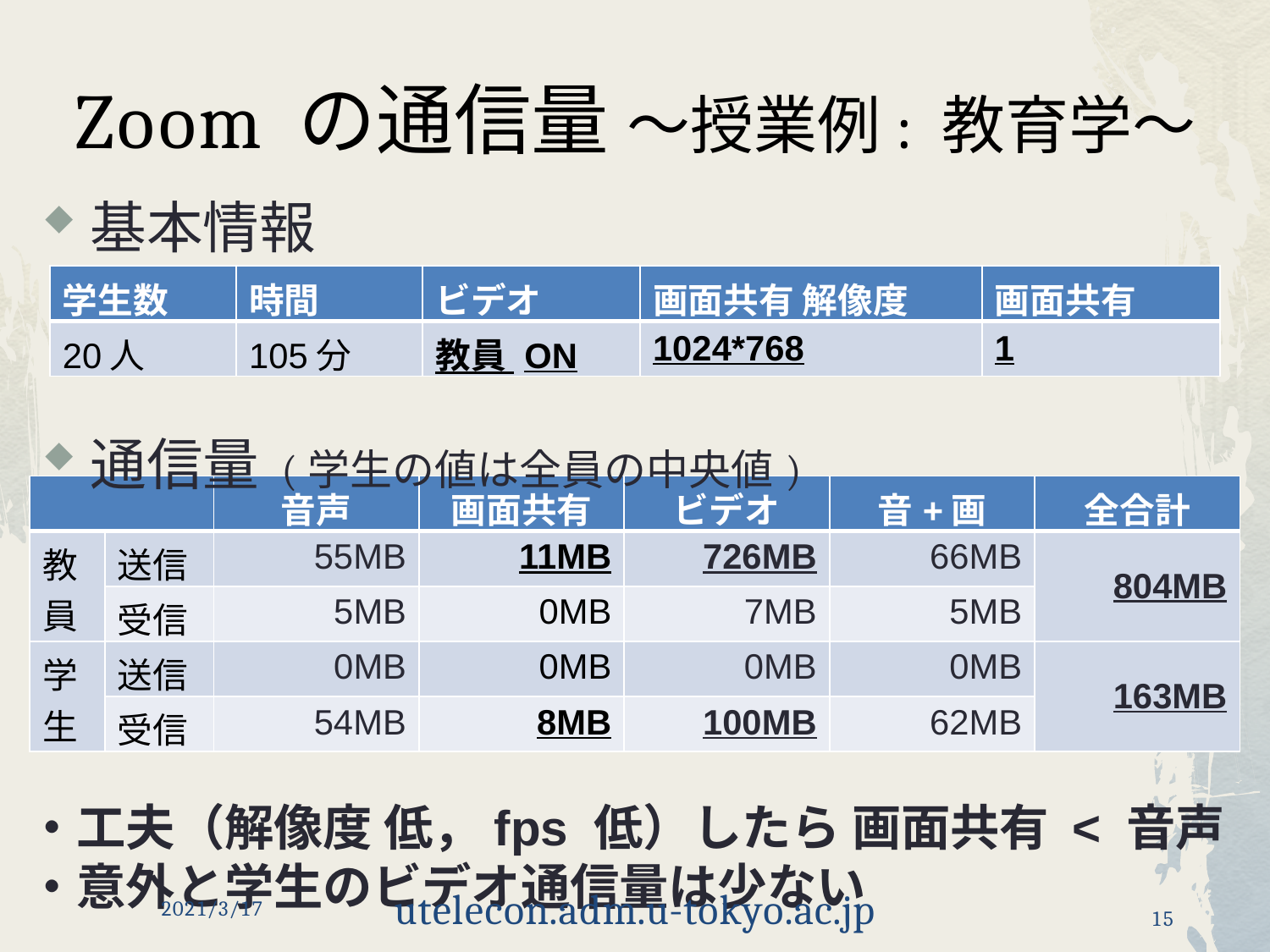

# Zoom の通信量 ～授業例: 教育学～

基本情報

通信量 (学生の値は全員の中央値)

| 学生数 | 時間 | ビデオ | 画面共有 解像度 | 画面共有 fps |
| --- | --- | --- | --- | --- |
| 20人 | 105分 | 教員 ON | 1024\*768 | 1 |
|  |  | 音声 | 画面共有 | ビデオ | 音+画 | 全合計 |
| --- | --- | --- | --- | --- | --- | --- |
| 教員 | 送信 | 55MB | 11MB | 726MB | 66MB | 804MB |
|  | 受信 | 5MB | 0MB | 7MB | 5MB |  |
| 学生 | 送信 | 0MB | 0MB | 0MB | 0MB | 163MB |
|  | 受信 | 54MB | 8MB | 100MB | 62MB |  |
・工夫（解像度 低，fps 低）したら 画面共有 < 音声
・意外と学生のビデオ通信量は少ない
2021/3/17
utelecon.adm.u-tokyo.ac.jp
15